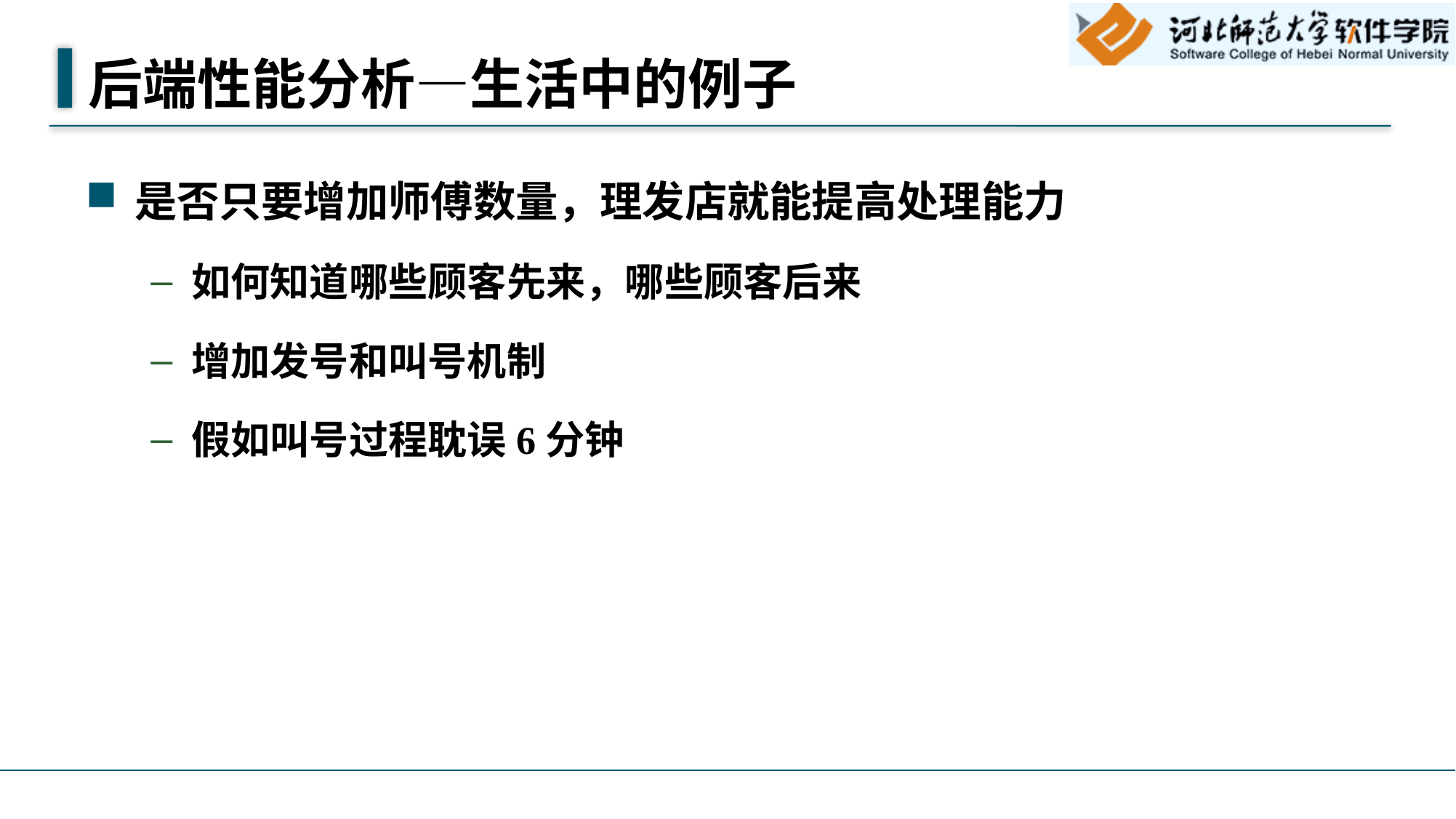

# 后端性能分析—生活中的例子
是否只要增加师傅数量，理发店就能提高处理能力
如何知道哪些顾客先来，哪些顾客后来
增加发号和叫号机制
假如叫号过程耽误6分钟